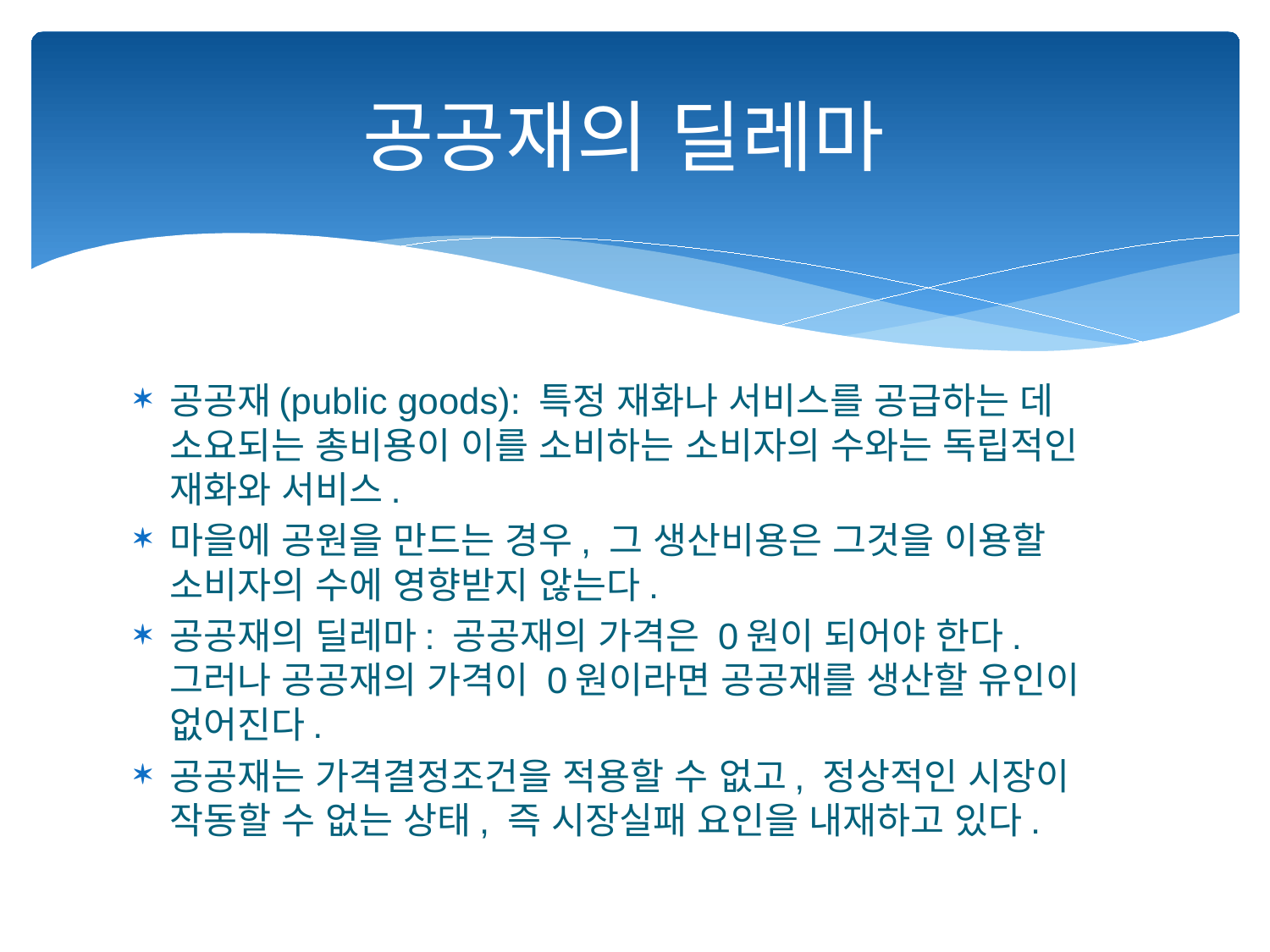

# 공공재의 딜레마
공공재(public goods): 특정 재화나 서비스를 공급하는 데 소요되는 총비용이 이를 소비하는 소비자의 수와는 독립적인 재화와 서비스.
마을에 공원을 만드는 경우, 그 생산비용은 그것을 이용할 소비자의 수에 영향받지 않는다.
공공재의 딜레마: 공공재의 가격은 0원이 되어야 한다. 그러나 공공재의 가격이 0원이라면 공공재를 생산할 유인이 없어진다.
공공재는 가격결정조건을 적용할 수 없고, 정상적인 시장이 작동할 수 없는 상태, 즉 시장실패 요인을 내재하고 있다.